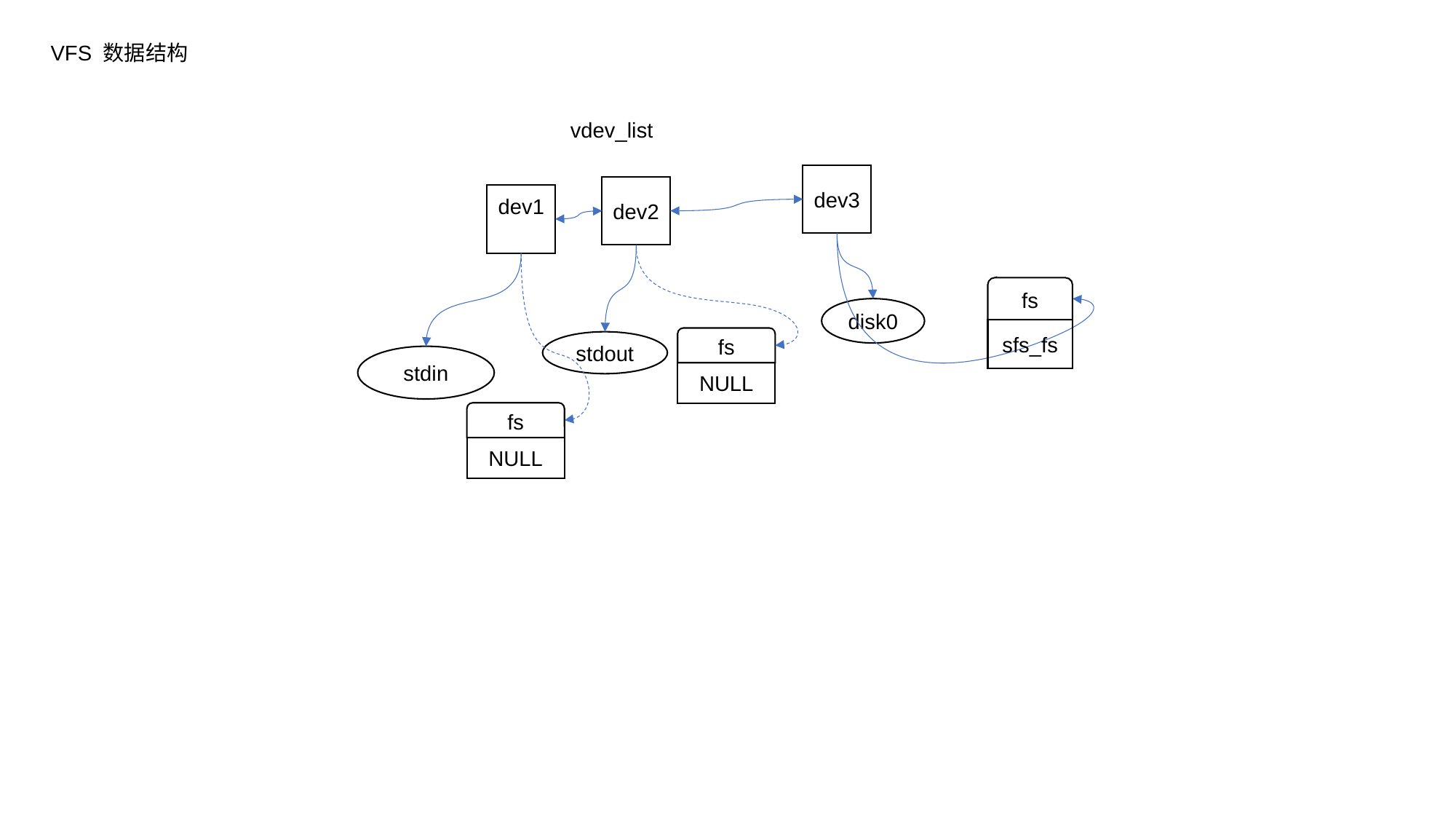

VFS 数据结构
vdev_list
dev3
dev2
dev1

fs
sfs_fs
disk0
fs
NULL
stdout
stdin
fs
NULL